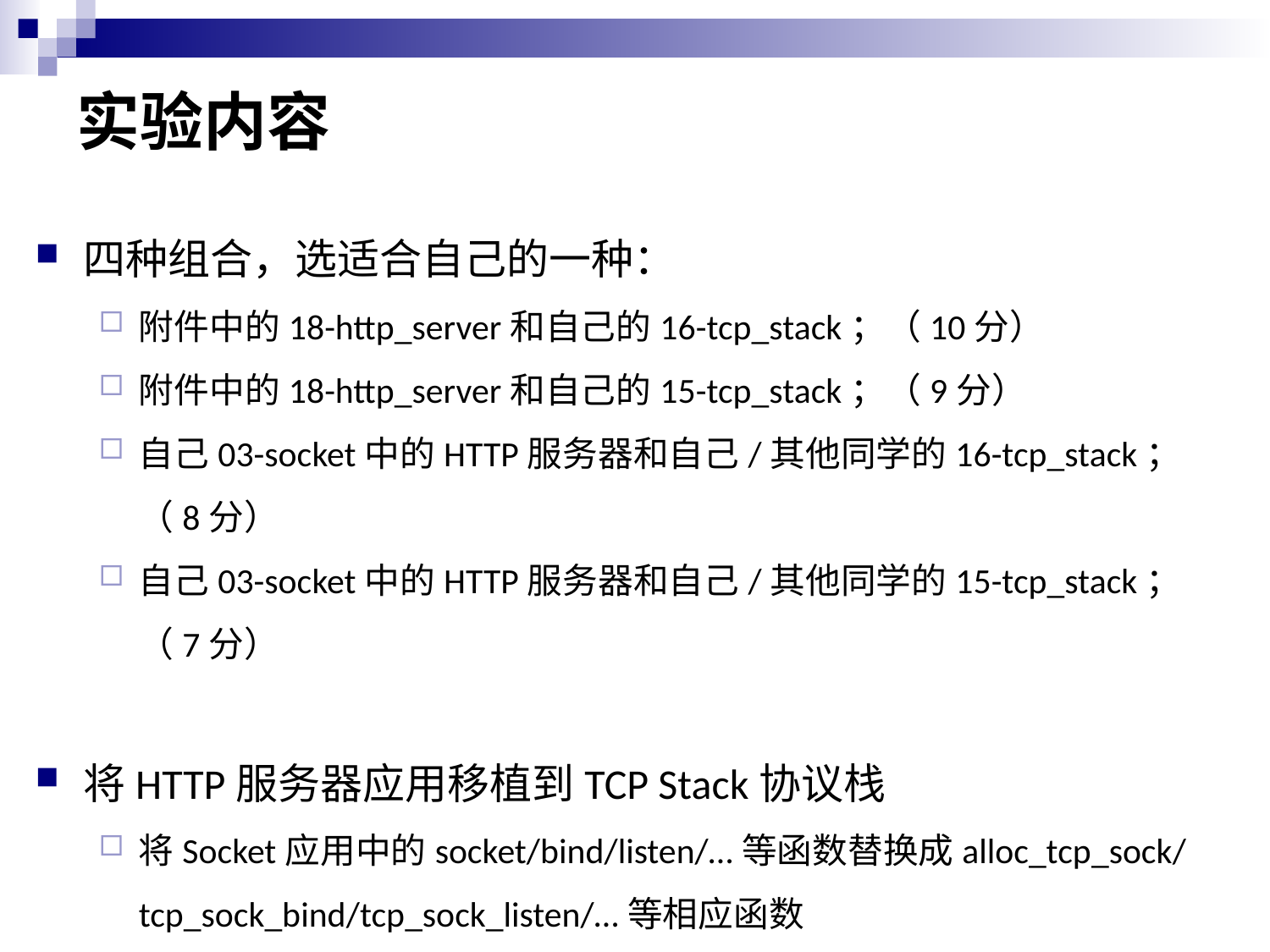

# 实验内容
四种组合，选适合自己的一种：
附件中的18-http_server和自己的16-tcp_stack；（10分）
附件中的18-http_server和自己的15-tcp_stack；（9分）
自己03-socket中的HTTP服务器和自己/其他同学的16-tcp_stack；（8分）
自己03-socket中的HTTP服务器和自己/其他同学的15-tcp_stack；（7分）

将HTTP服务器应用移植到TCP Stack协议栈
将Socket应用中的socket/bind/listen/…等函数替换成alloc_tcp_sock/ tcp_sock_bind/tcp_sock_listen/…等相应函数
如果移植18-http_server，还需要加一个tcp_sock -> fd的映射查询
先评估预计完成时间和难度，再选择哪种组合
2